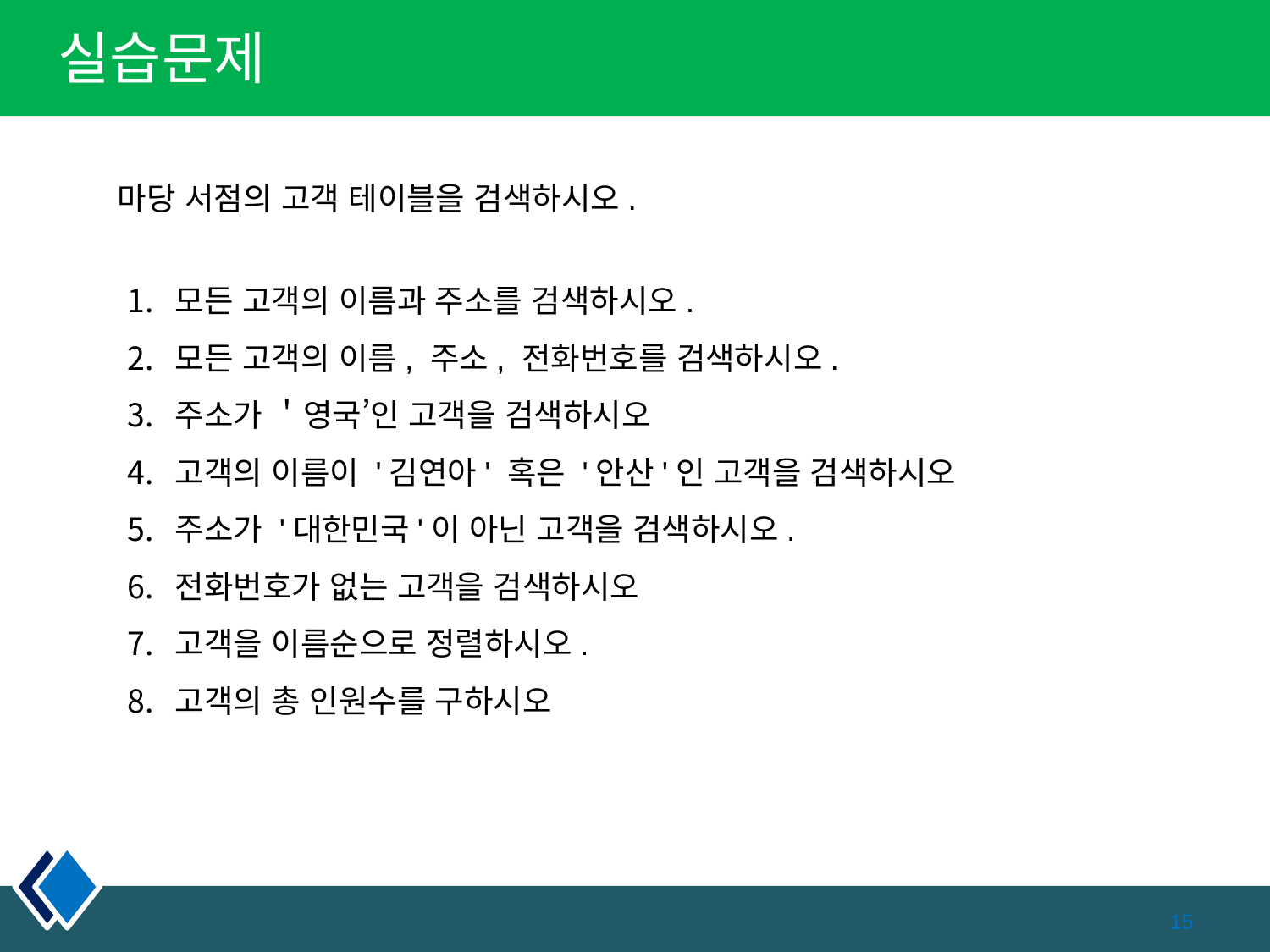

# 실습문제
마당 서점의 고객 테이블을 검색하시오.
모든 고객의 이름과 주소를 검색하시오.
모든 고객의 이름, 주소, 전화번호를 검색하시오.
주소가 ＇영국’인 고객을 검색하시오
고객의 이름이 '김연아' 혹은 '안산'인 고객을 검색하시오
주소가 '대한민국'이 아닌 고객을 검색하시오.
전화번호가 없는 고객을 검색하시오
고객을 이름순으로 정렬하시오.
고객의 총 인원수를 구하시오
15